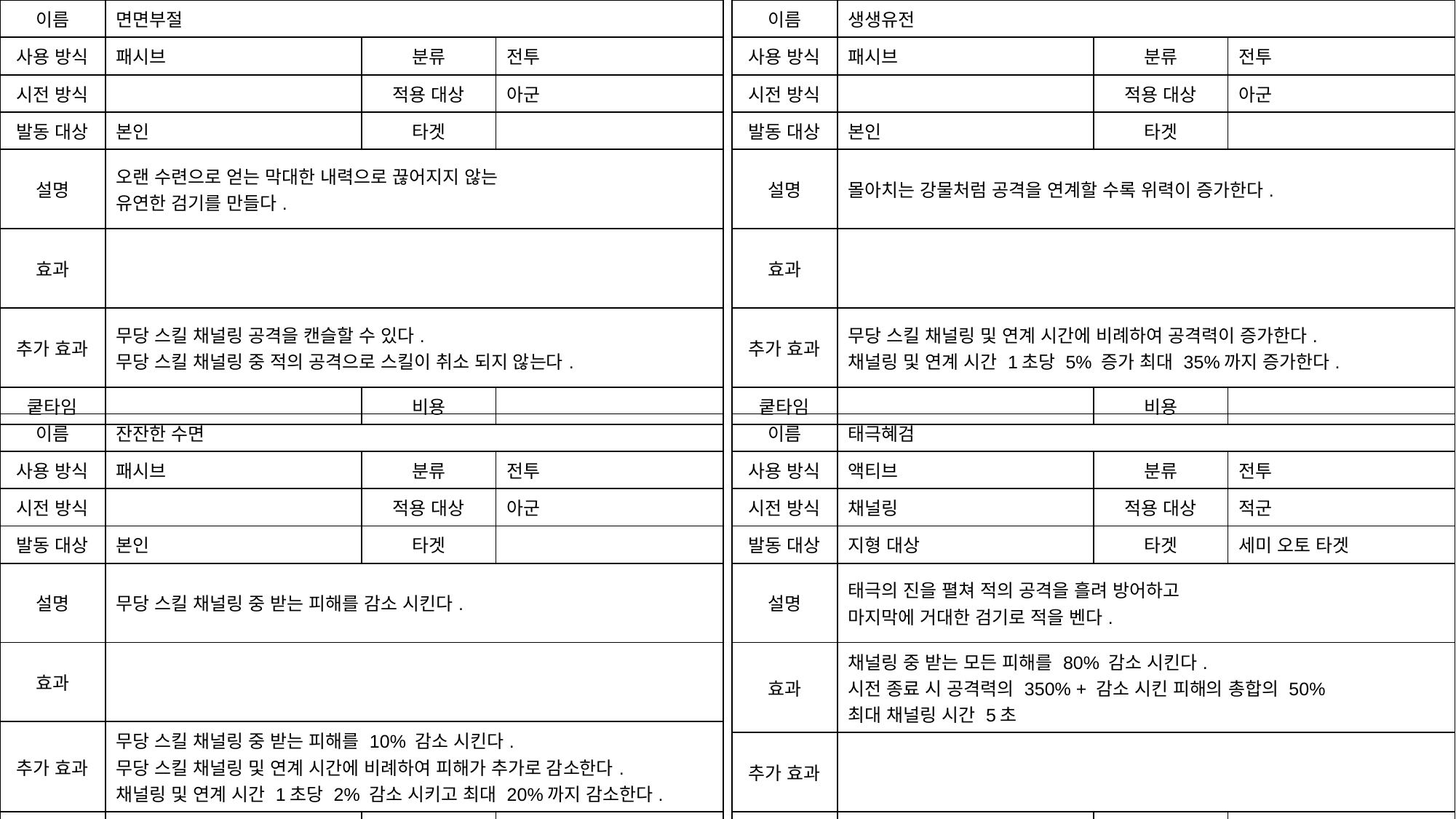

| 이름 | 면면부절 |  |  |
| --- | --- | --- | --- |
| 사용 방식 | 패시브 | 분류 | 전투 |
| 시전 방식 |  | 적용 대상 | 아군 |
| 발동 대상 | 본인 | 타겟 |  |
| 설명 | 오랜 수련으로 얻는 막대한 내력으로 끊어지지 않는 유연한 검기를 만들다. |  |  |
| 효과 |  |  |  |
| 추가 효과 | 무당 스킬 채널링 공격을 캔슬할 수 있다. 무당 스킬 채널링 중 적의 공격으로 스킬이 취소 되지 않는다. |  |  |
| 쿹타임 |  | 비용 |  |
| 이름 | 생생유전 |  |  |
| --- | --- | --- | --- |
| 사용 방식 | 패시브 | 분류 | 전투 |
| 시전 방식 |  | 적용 대상 | 아군 |
| 발동 대상 | 본인 | 타겟 |  |
| 설명 | 몰아치는 강물처럼 공격을 연계할 수록 위력이 증가한다. |  |  |
| 효과 |  |  |  |
| 추가 효과 | 무당 스킬 채널링 및 연계 시간에 비례하여 공격력이 증가한다. 채널링 및 연계 시간 1초당 5% 증가 최대 35%까지 증가한다. |  |  |
| 쿹타임 |  | 비용 |  |
| 이름 | 잔잔한 수면 |  |  |
| --- | --- | --- | --- |
| 사용 방식 | 패시브 | 분류 | 전투 |
| 시전 방식 |  | 적용 대상 | 아군 |
| 발동 대상 | 본인 | 타겟 |  |
| 설명 | 무당 스킬 채널링 중 받는 피해를 감소 시킨다. |  |  |
| 효과 |  |  |  |
| 추가 효과 | 무당 스킬 채널링 중 받는 피해를 10% 감소 시킨다. 무당 스킬 채널링 및 연계 시간에 비례하여 피해가 추가로 감소한다. 채널링 및 연계 시간 1초당 2% 감소 시키고 최대 20%까지 감소한다. |  |  |
| 쿹타임 |  | 비용 |  |
| 이름 | 태극혜검 |  |  |
| --- | --- | --- | --- |
| 사용 방식 | 액티브 | 분류 | 전투 |
| 시전 방식 | 채널링 | 적용 대상 | 적군 |
| 발동 대상 | 지형 대상 | 타겟 | 세미 오토 타겟 |
| 설명 | 태극의 진을 펼쳐 적의 공격을 흘려 방어하고 마지막에 거대한 검기로 적을 벤다. |  |  |
| 효과 | 채널링 중 받는 모든 피해를 80% 감소 시킨다. 시전 종료 시 공격력의 350% + 감소 시킨 피해의 총합의 50% 최대 채널링 시간 5초 |  |  |
| 추가 효과 |  |  |  |
| 쿹타임 | 20 | 비용 | 지구력 25 + 초당 25 |